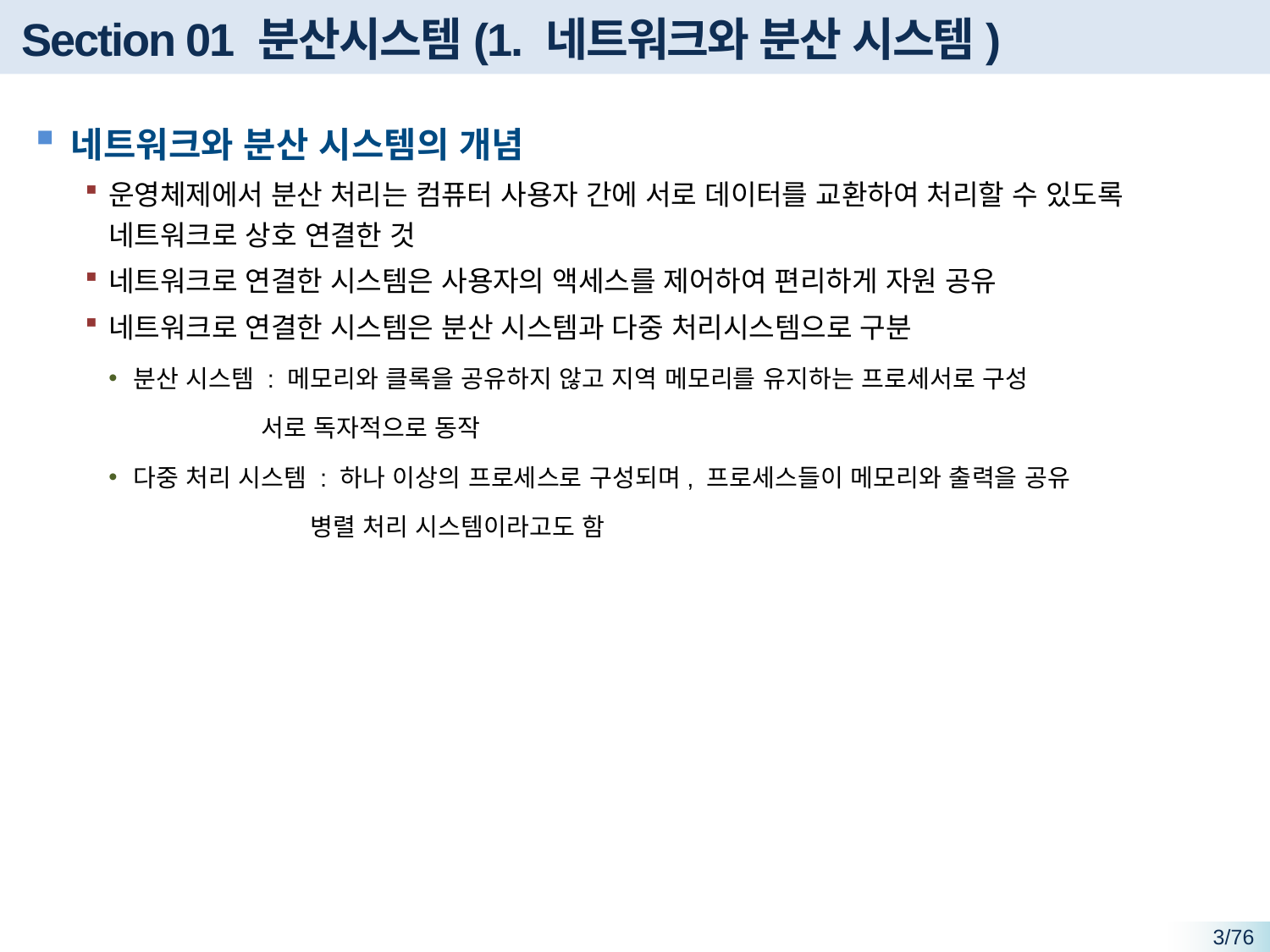

# Section 01 분산시스템(1. 네트워크와 분산 시스템)
네트워크와 분산 시스템의 개념
운영체제에서 분산 처리는 컴퓨터 사용자 간에 서로 데이터를 교환하여 처리할 수 있도록 네트워크로 상호 연결한 것
네트워크로 연결한 시스템은 사용자의 액세스를 제어하여 편리하게 자원 공유
네트워크로 연결한 시스템은 분산 시스템과 다중 처리시스템으로 구분
분산 시스템 : 메모리와 클록을 공유하지 않고 지역 메모리를 유지하는 프로세서로 구성
                     서로 독자적으로 동작
다중 처리 시스템 : 하나 이상의 프로세스로 구성되며, 프로세스들이 메모리와 출력을 공유
                            병렬 처리 시스템이라고도 함